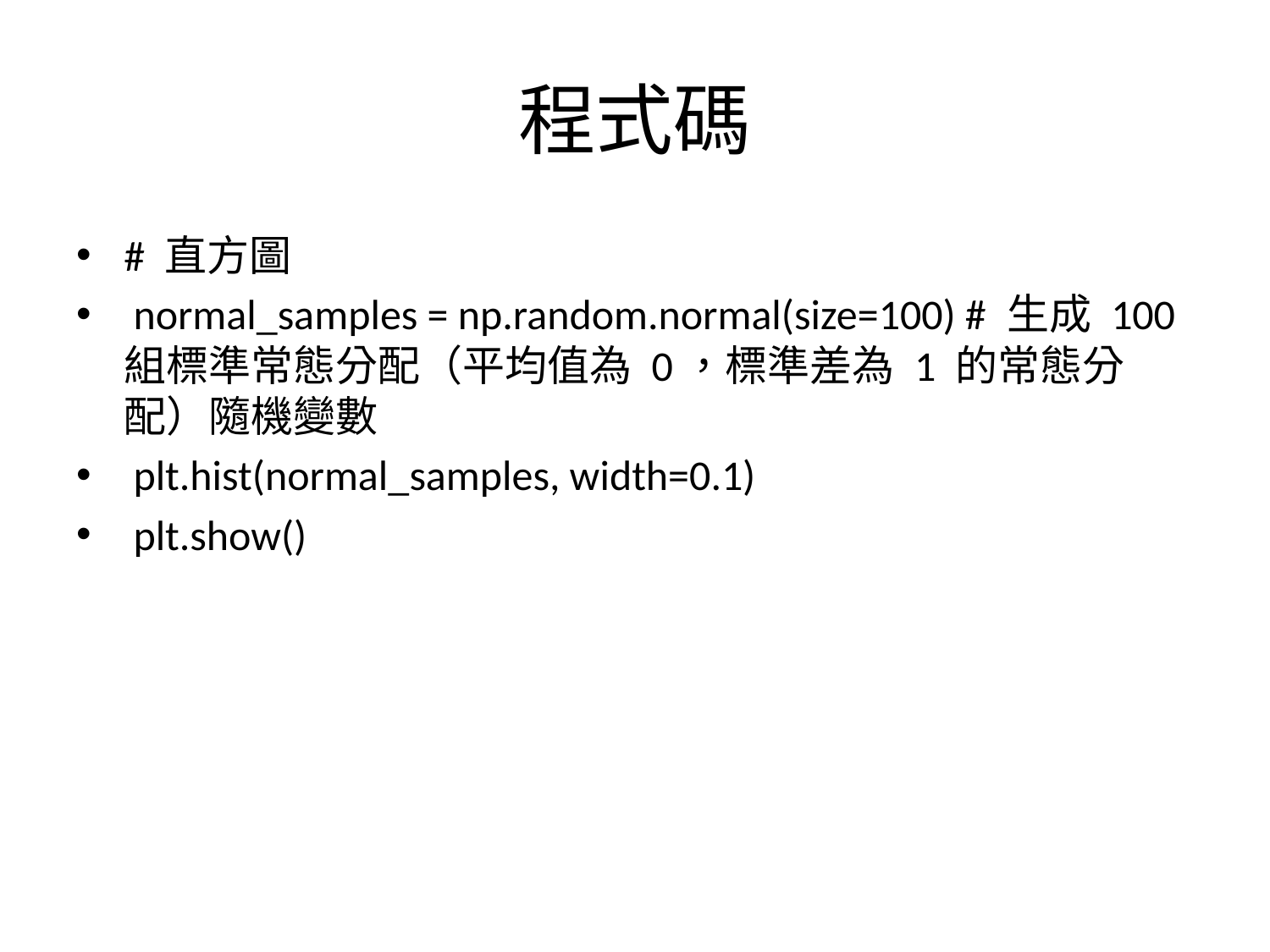

# 程式碼
# 直方圖
 normal_samples = np.random.normal(size=100) # 生成 100 組標準常態分配（平均值為 0，標準差為 1 的常態分配）隨機變數
 plt.hist(normal_samples, width=0.1)
 plt.show()